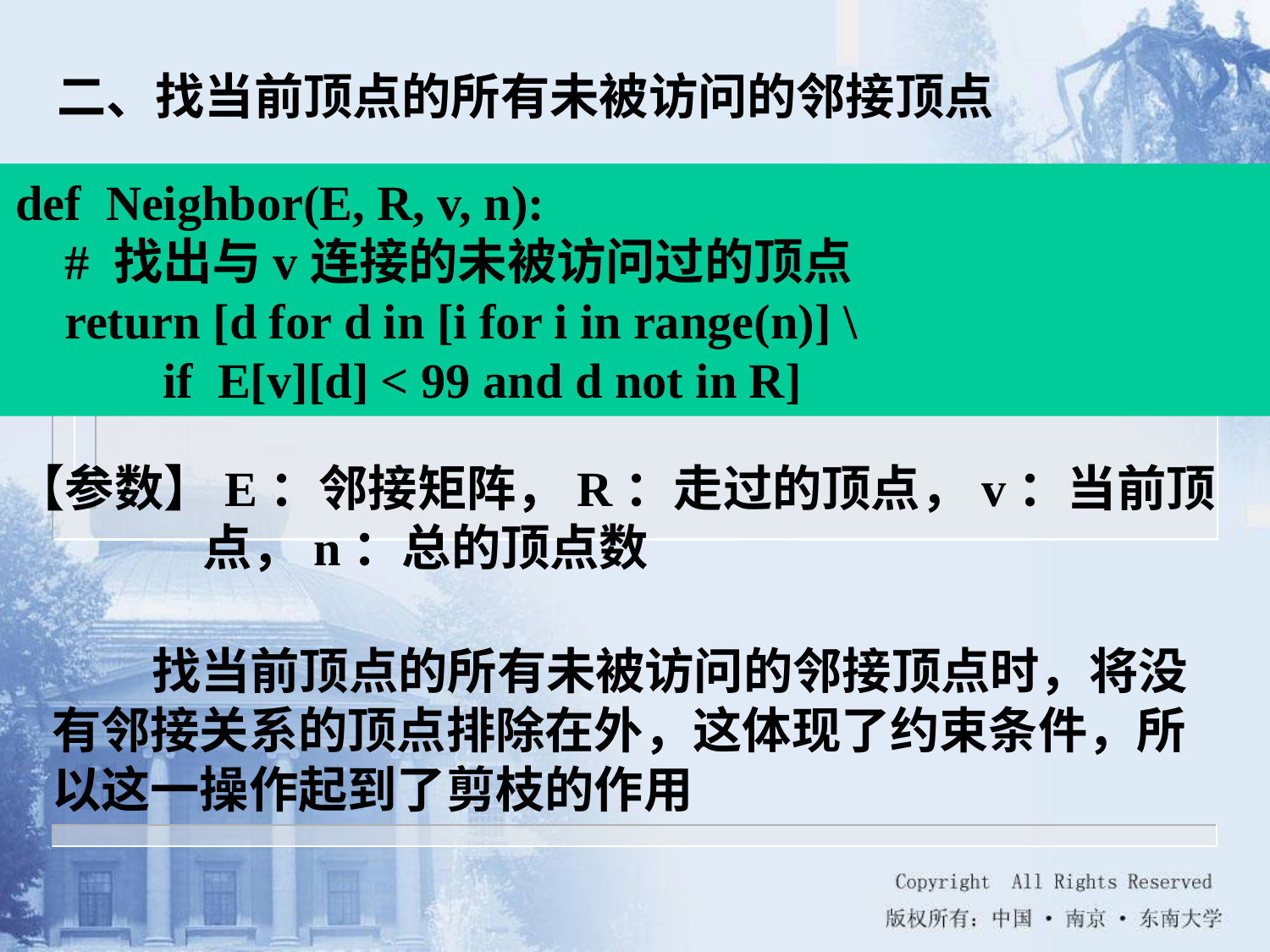

二、找当前顶点的所有未被访问的邻接顶点
def  Neighbor(E, R, v, n):
    # 找出与v连接的未被访问过的顶点
    return [d for d in [i for i in range(n)] \
            if  E[v][d] < 99 and d not in R]
【参数】E：邻接矩阵，R：走过的顶点，v：当前顶点，n：总的顶点数
找当前顶点的所有未被访问的邻接顶点时，将没有邻接关系的顶点排除在外，这体现了约束条件，所以这一操作起到了剪枝的作用